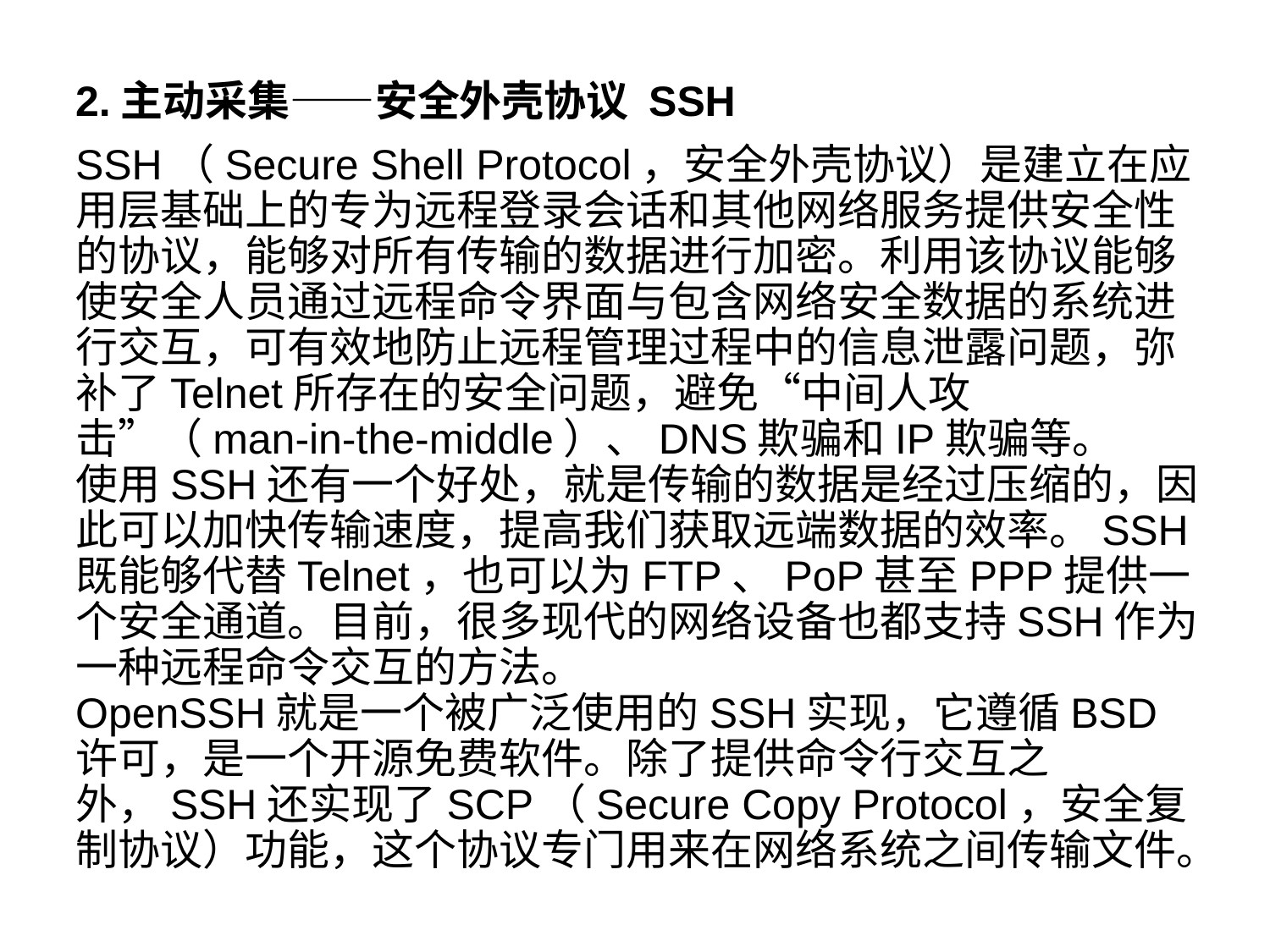

2.主动采集——安全外壳协议 SSH
SSH（Secure Shell Protocol，安全外壳协议）是建立在应用层基础上的专为远程登录会话和其他网络服务提供安全性的协议，能够对所有传输的数据进行加密。利用该协议能够使安全人员通过远程命令界面与包含网络安全数据的系统进行交互，可有效地防止远程管理过程中的信息泄露问题，弥补了Telnet所存在的安全问题，避免“中间人攻击”（man-in-the-middle）、DNS欺骗和IP欺骗等。
使用SSH还有一个好处，就是传输的数据是经过压缩的，因此可以加快传输速度，提高我们获取远端数据的效率。SSH既能够代替Telnet，也可以为FTP、PoP甚至PPP提供一个安全通道。目前，很多现代的网络设备也都支持SSH作为一种远程命令交互的方法。
OpenSSH就是一个被广泛使用的SSH实现，它遵循BSD许可，是一个开源免费软件。除了提供命令行交互之外，SSH还实现了SCP（Secure Copy Protocol，安全复制协议）功能，这个协议专门用来在网络系统之间传输文件。